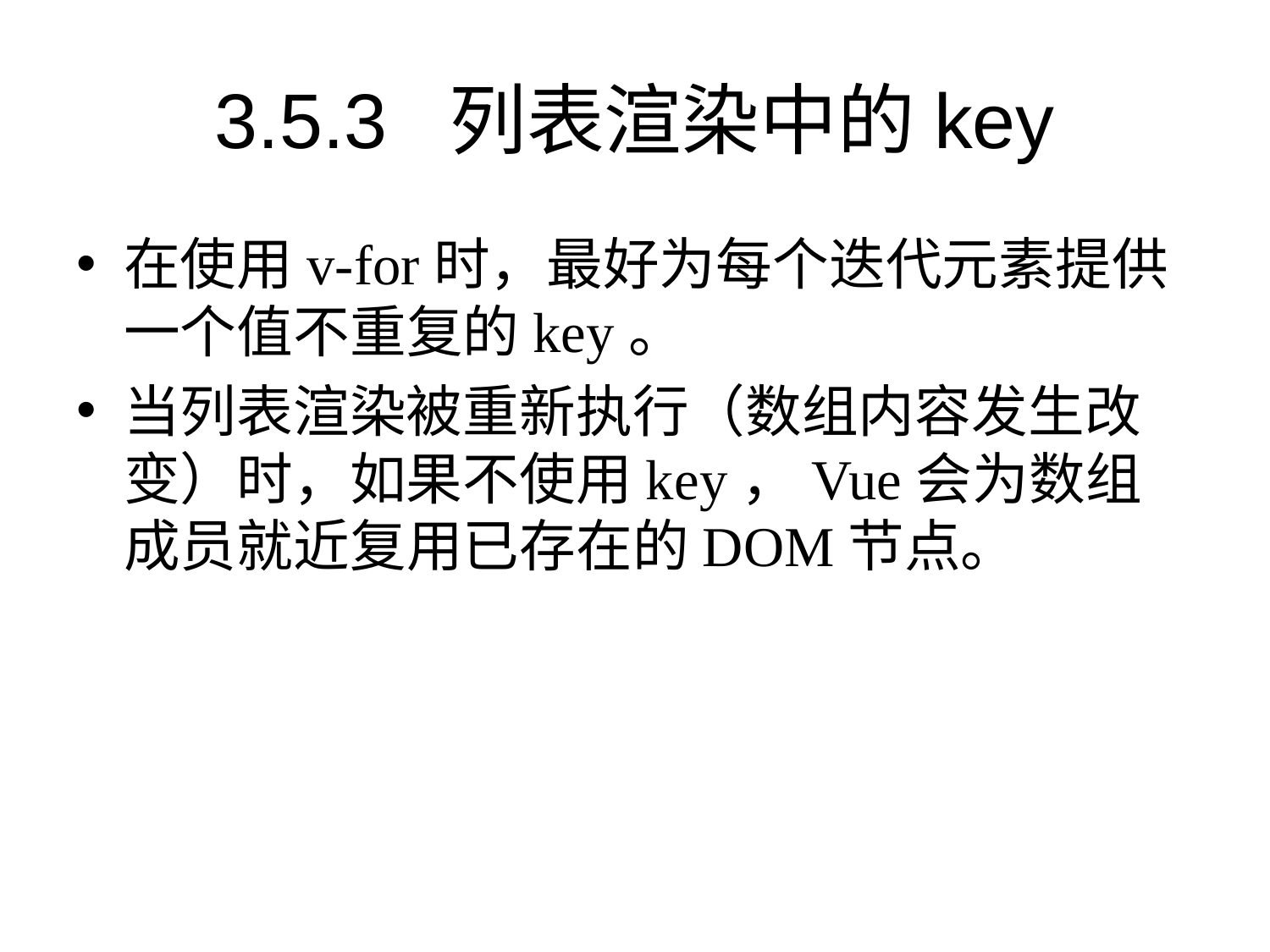

# 3.5.3  列表渲染中的key
在使用v-for时，最好为每个迭代元素提供一个值不重复的key。
当列表渲染被重新执行（数组内容发生改变）时，如果不使用key，Vue会为数组成员就近复用已存在的DOM节点。